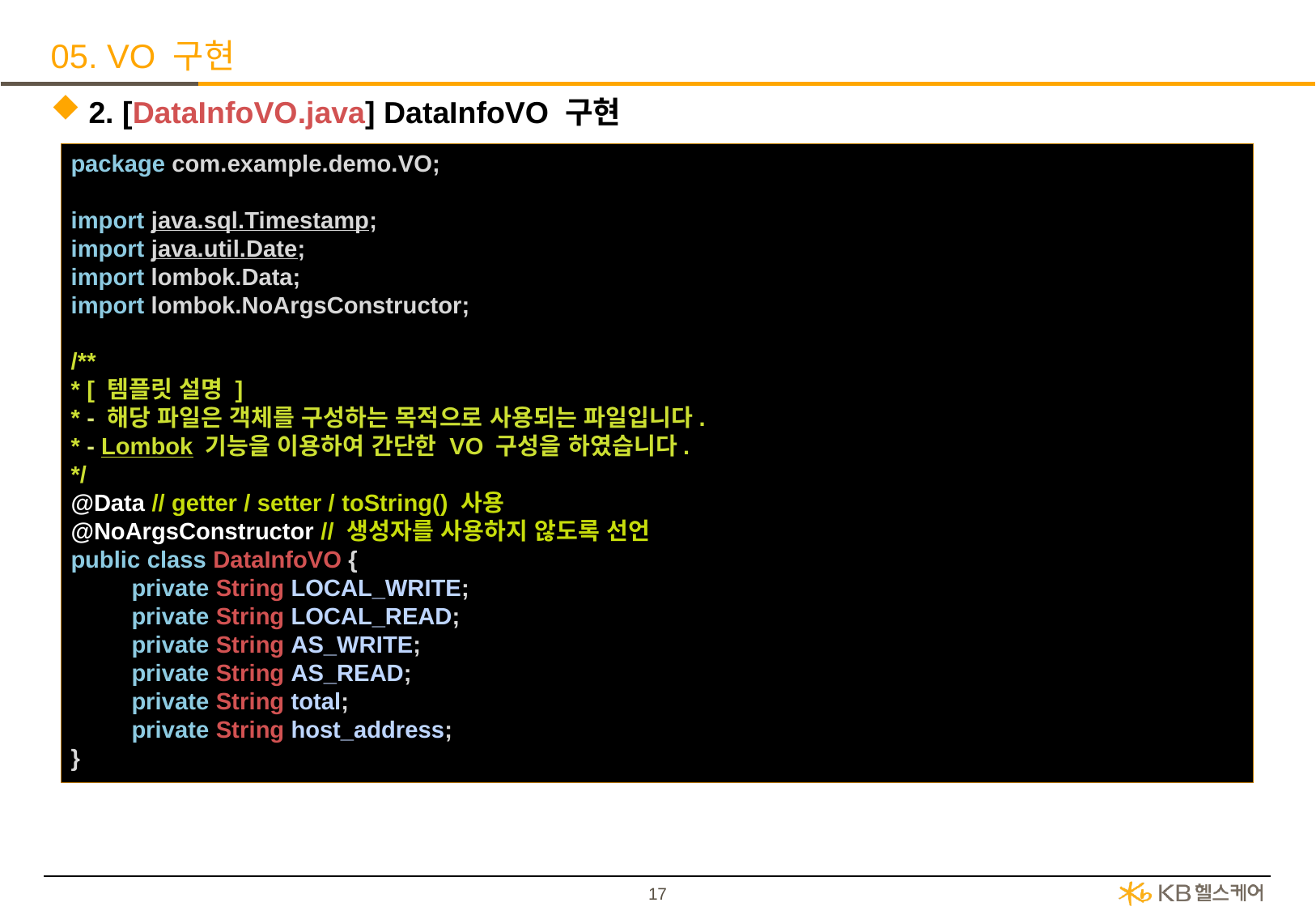

# 05. VO 구현
2. [DataInfoVO.java] DataInfoVO 구현

package com.example.demo.VO;
import java.sql.Timestamp;
import java.util.Date;
import lombok.Data;
import lombok.NoArgsConstructor;

/**
* [ 템플릿 설명 ]
* - 해당 파일은 객체를 구성하는 목적으로 사용되는 파일입니다.
* - Lombok 기능을 이용하여 간단한 VO 구성을 하였습니다.
*/
@Data // getter / setter / toString() 사용
@NoArgsConstructor // 생성자를 사용하지 않도록 선언
public class DataInfoVO {
private String LOCAL_WRITE;
private String LOCAL_READ;
private String AS_WRITE;
private String AS_READ;
private String total;
private String host_address;
}